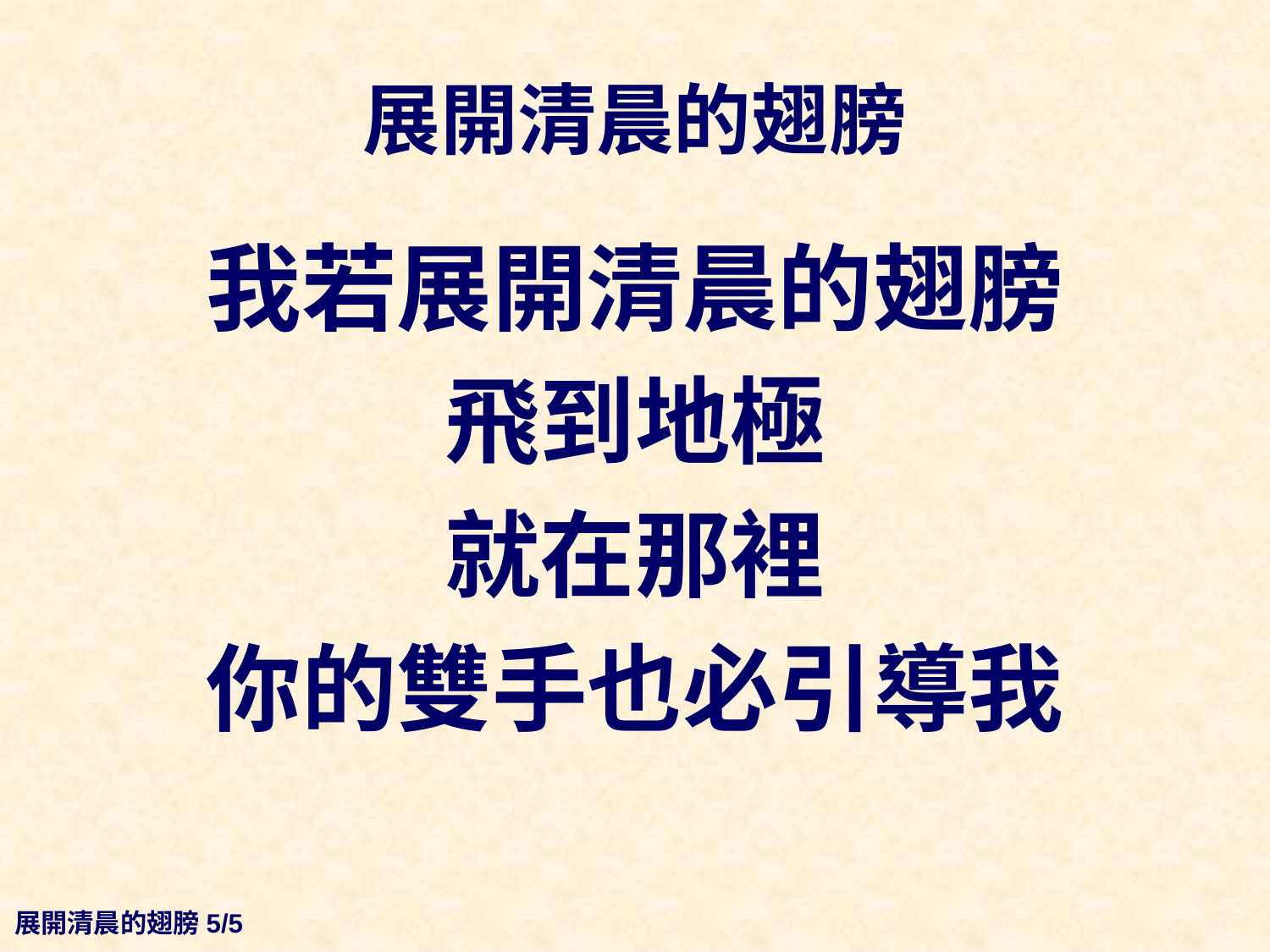

# 展開清晨的翅膀
我若展開清晨的翅膀
飛到地極
就在那裡
你的雙手也必引導我
展開清晨的翅膀5/5